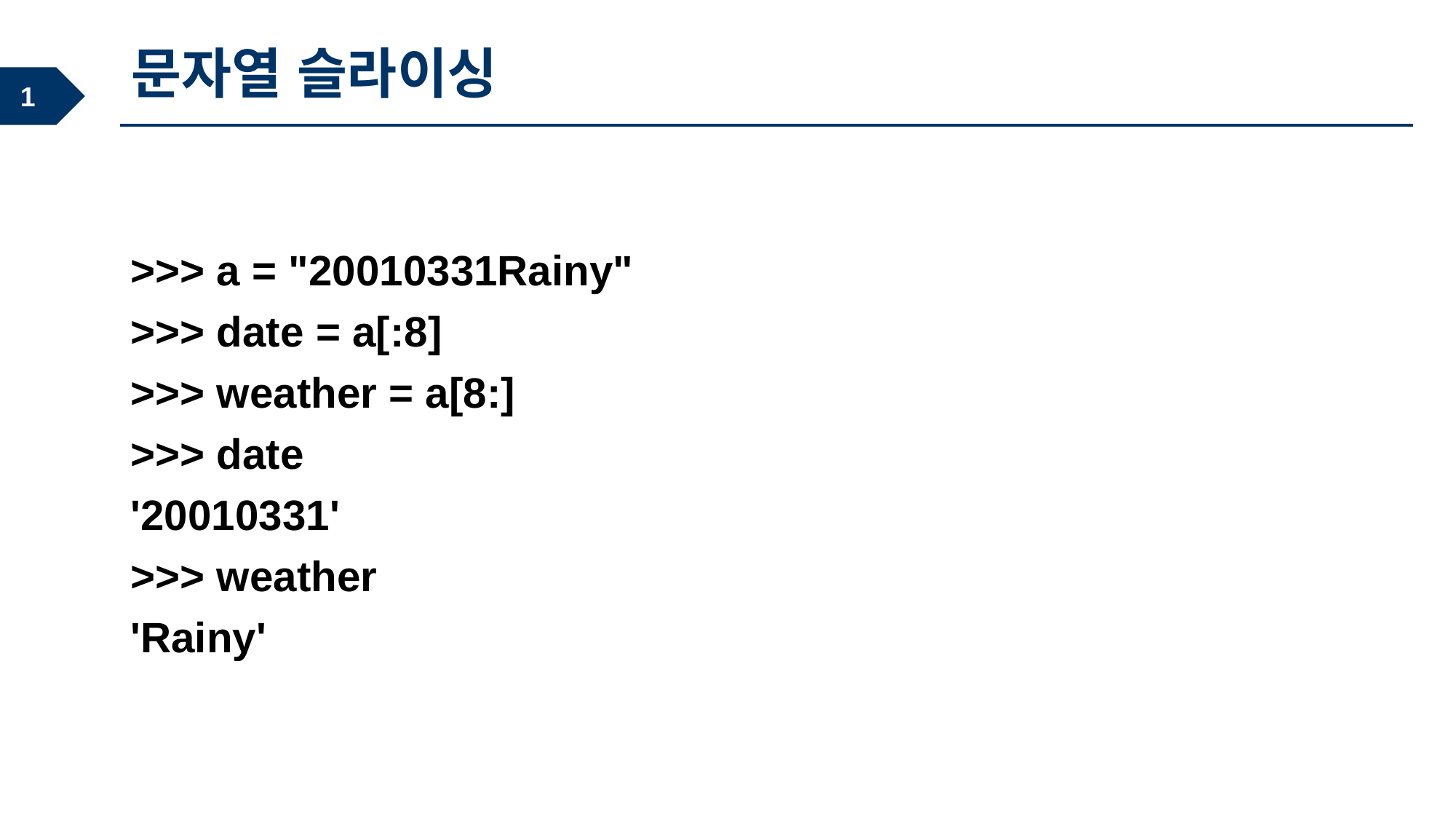

문자열 슬라이싱
>>> a = "20010331Rainy"
>>> date = a[:8]
>>> weather = a[8:]
>>> date
'20010331'
>>> weather
'Rainy'